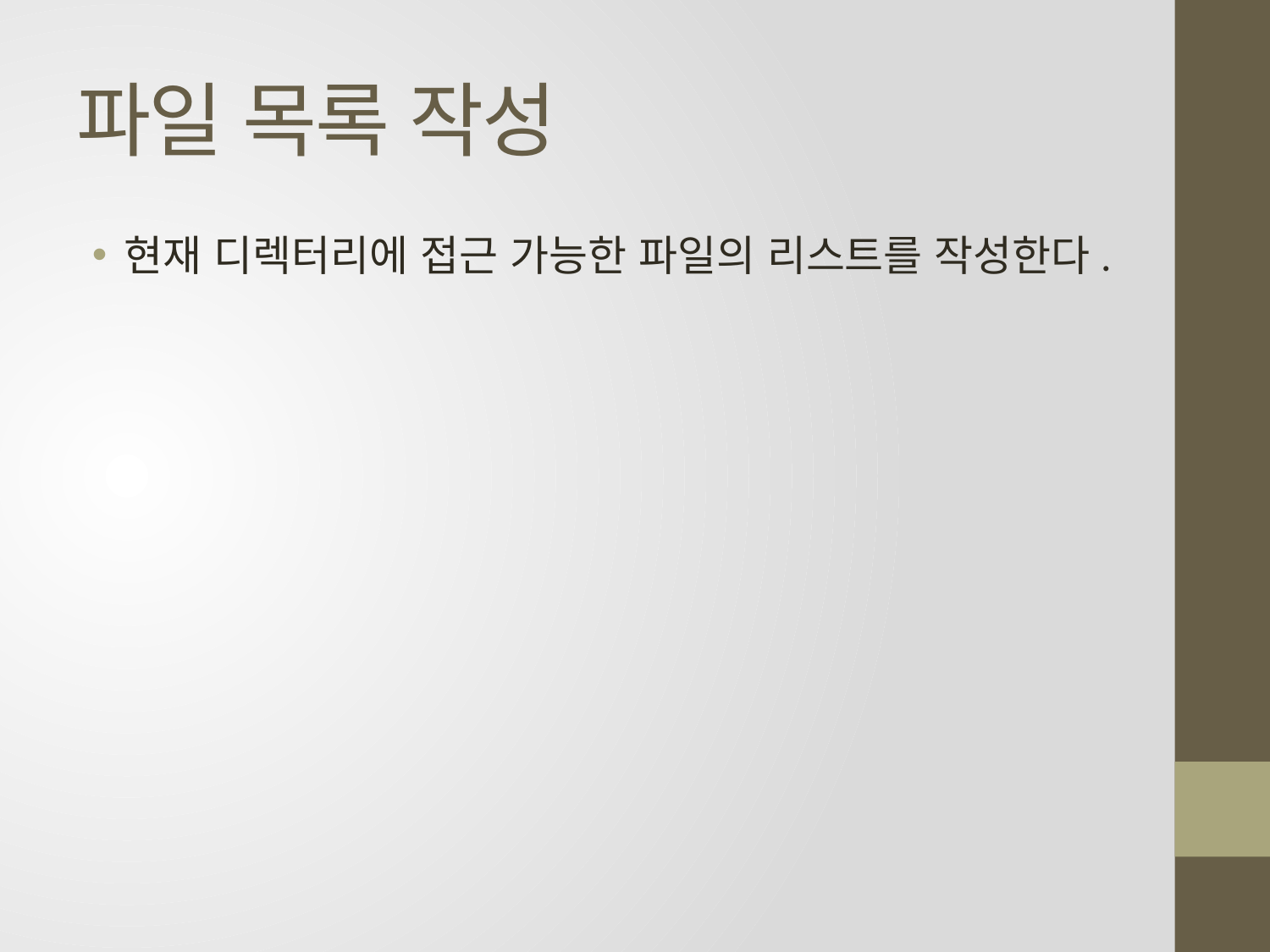

# 파일 목록 작성
현재 디렉터리에 접근 가능한 파일의 리스트를 작성한다.